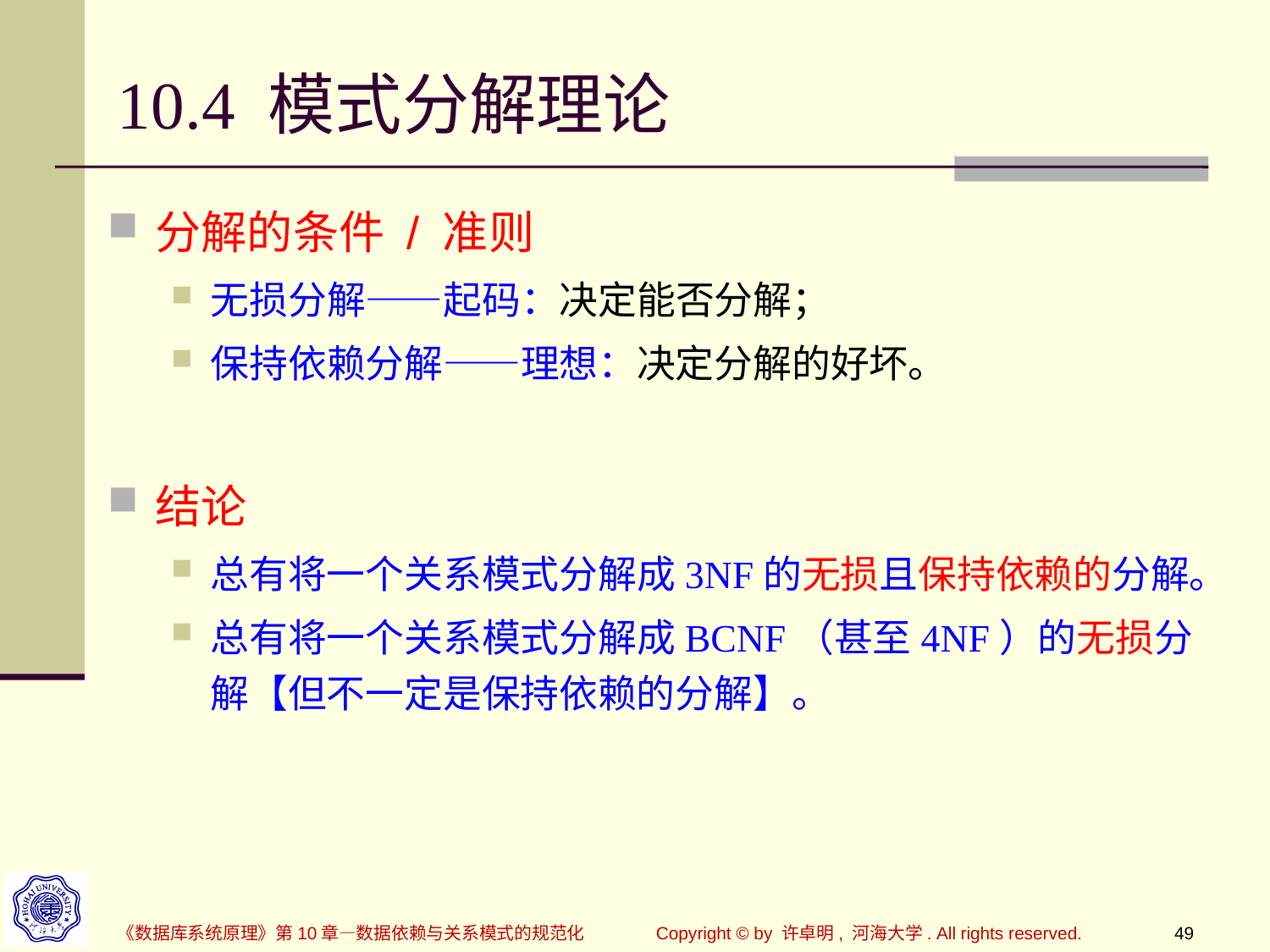

# 10.4 模式分解理论
分解的条件 / 准则
无损分解——起码：决定能否分解；
保持依赖分解——理想：决定分解的好坏。

结论
总有将一个关系模式分解成3NF的无损且保持依赖的分解。
总有将一个关系模式分解成BCNF（甚至4NF）的无损分解【但不一定是保持依赖的分解】。
《数据库系统原理》第10章—数据依赖与关系模式的规范化
Copyright © by 许卓明, 河海大学. All rights reserved.
49